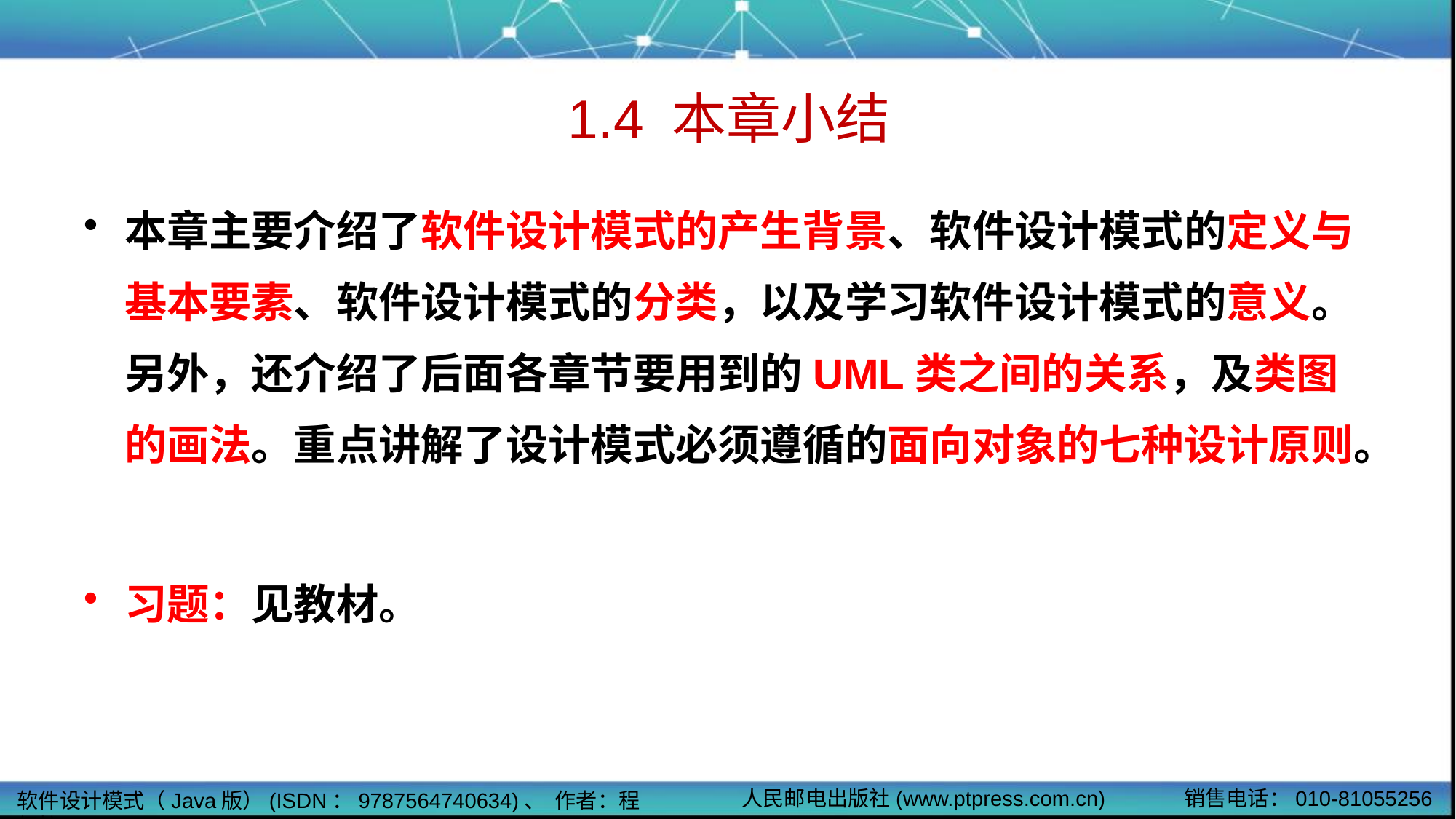

# 1.4 本章小结
本章主要介绍了软件设计模式的产生背景、软件设计模式的定义与基本要素、软件设计模式的分类，以及学习软件设计模式的意义。另外，还介绍了后面各章节要用到的UML类之间的关系，及类图的画法。重点讲解了设计模式必须遵循的面向对象的七种设计原则。

习题：见教材。
人民邮电出版社(www.ptpress.com.cn)
销售电话：010-81055256
软件设计模式（Java版）(ISDN：9787564740634)、  作者：程细柱